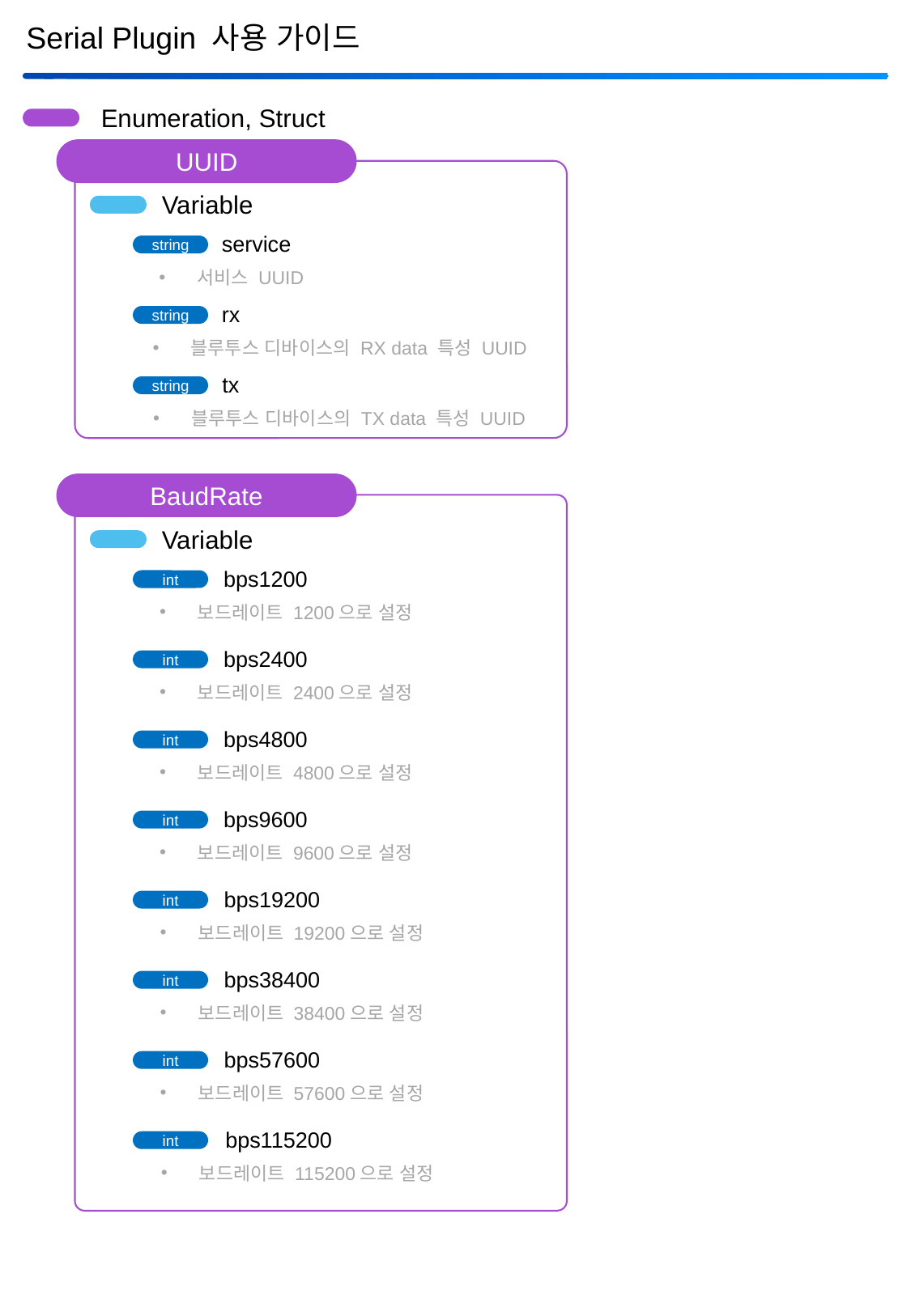

Serial Plugin 사용 가이드

Enumeration, Struct

UUID

Variable

service
string
서비스 UUID
rx
string
블루투스 디바이스의 RX data 특성 UUID
tx
string
블루투스 디바이스의 TX data 특성 UUID

BaudRate

Variable

bps1200
int
보드레이트 1200으로 설정
bps2400
int
보드레이트 2400으로 설정
bps4800
int
보드레이트 4800으로 설정
bps9600
int
보드레이트 9600으로 설정
bps19200
int
보드레이트 19200으로 설정
bps38400
int
보드레이트 38400으로 설정
bps57600
int
보드레이트 57600으로 설정
bps115200
int
보드레이트 115200으로 설정